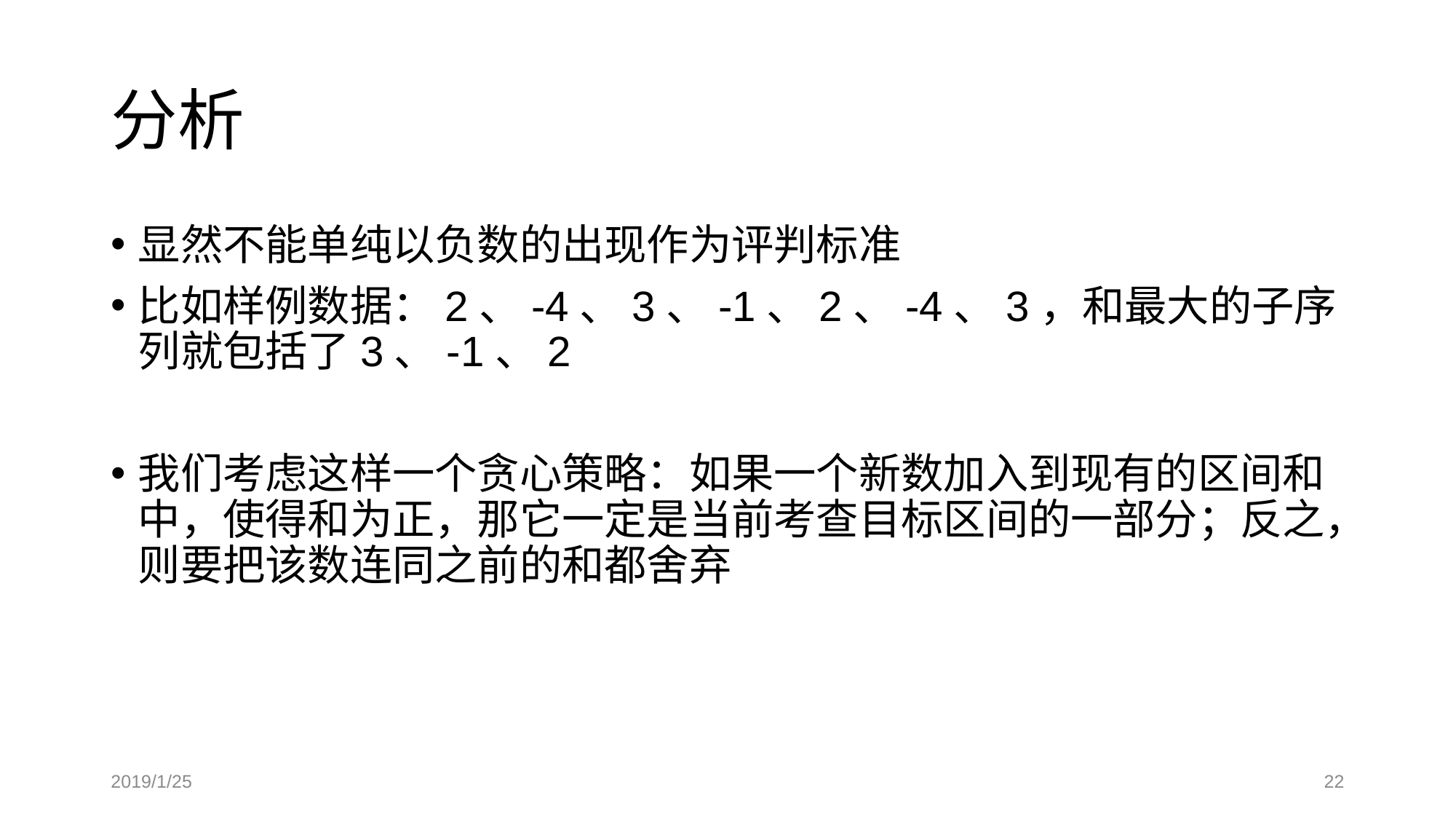

# 分析
显然不能单纯以负数的出现作为评判标准
比如样例数据：2、-4、3、-1、2、-4、3，和最大的子序列就包括了3、-1、2

我们考虑这样一个贪心策略：如果一个新数加入到现有的区间和中，使得和为正，那它一定是当前考查目标区间的一部分；反之，则要把该数连同之前的和都舍弃
2019/1/25
22